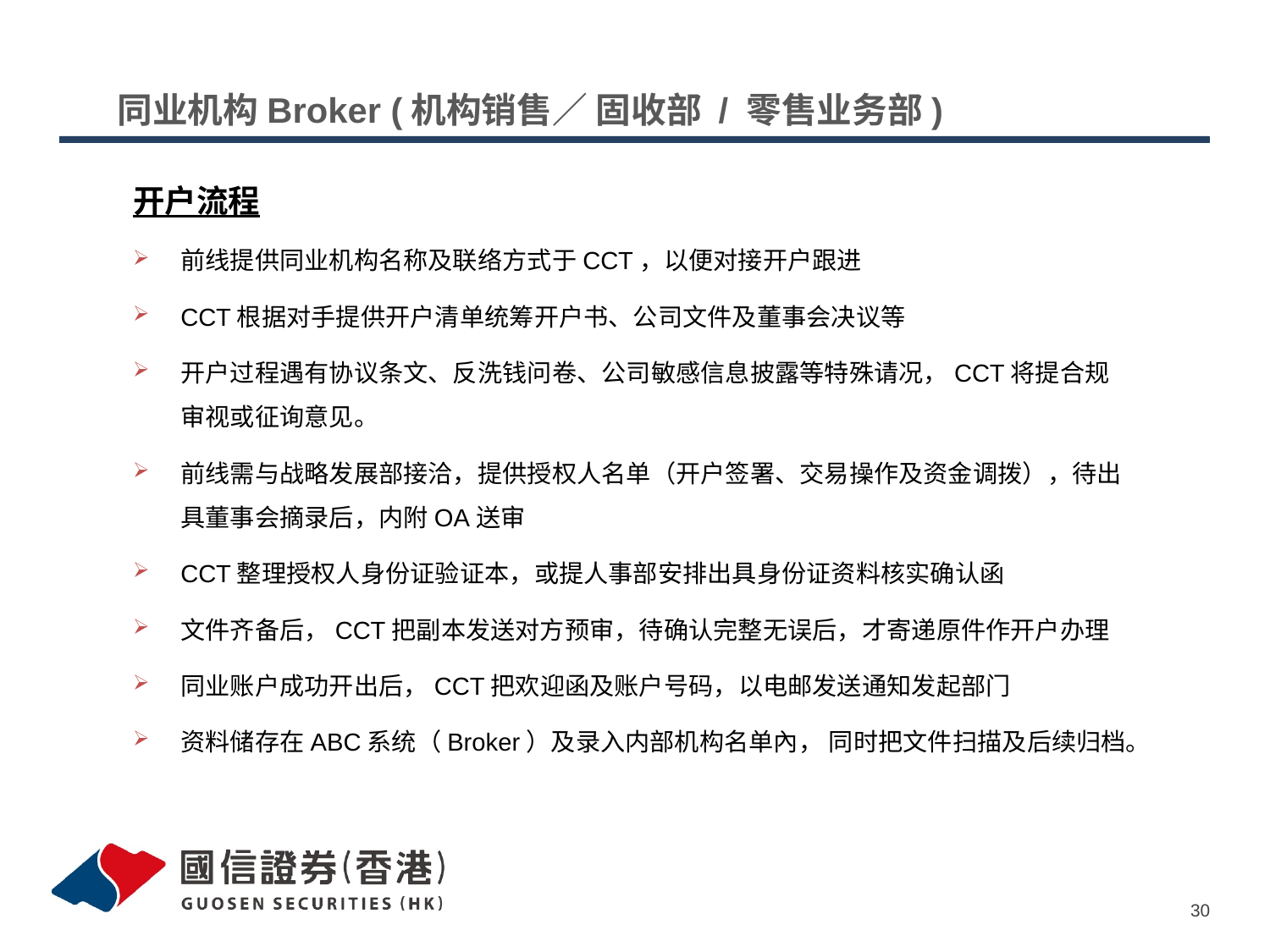

# 同业机构Broker (机构销售／ 固收部 / 零售业务部)
开户流程
前线提供同业机构名称及联络方式于CCT，以便对接开户跟进
CCT根据对手提供开户清单统筹开户书、公司文件及董事会决议等
开户过程遇有协议条文、反洗钱问卷、公司敏感信息披露等特殊请况，CCT将提合规审视或征询意见。
前线需与战略发展部接洽，提供授权人名单（开户签署、交易操作及资金调拨），待出具董事会摘录后，内附OA送审
CCT整理授权人身份证验证本，或提人事部安排出具身份证资料核实确认函
文件齐备后，CCT把副本发送对方预审，待确认完整无误后，才寄递原件作开户办理
同业账户成功开出后，CCT把欢迎函及账户号码，以电邮发送通知发起部门
资料储存在ABC系统（Broker）及录入内部机构名单內， 同时把文件扫描及后续归档。